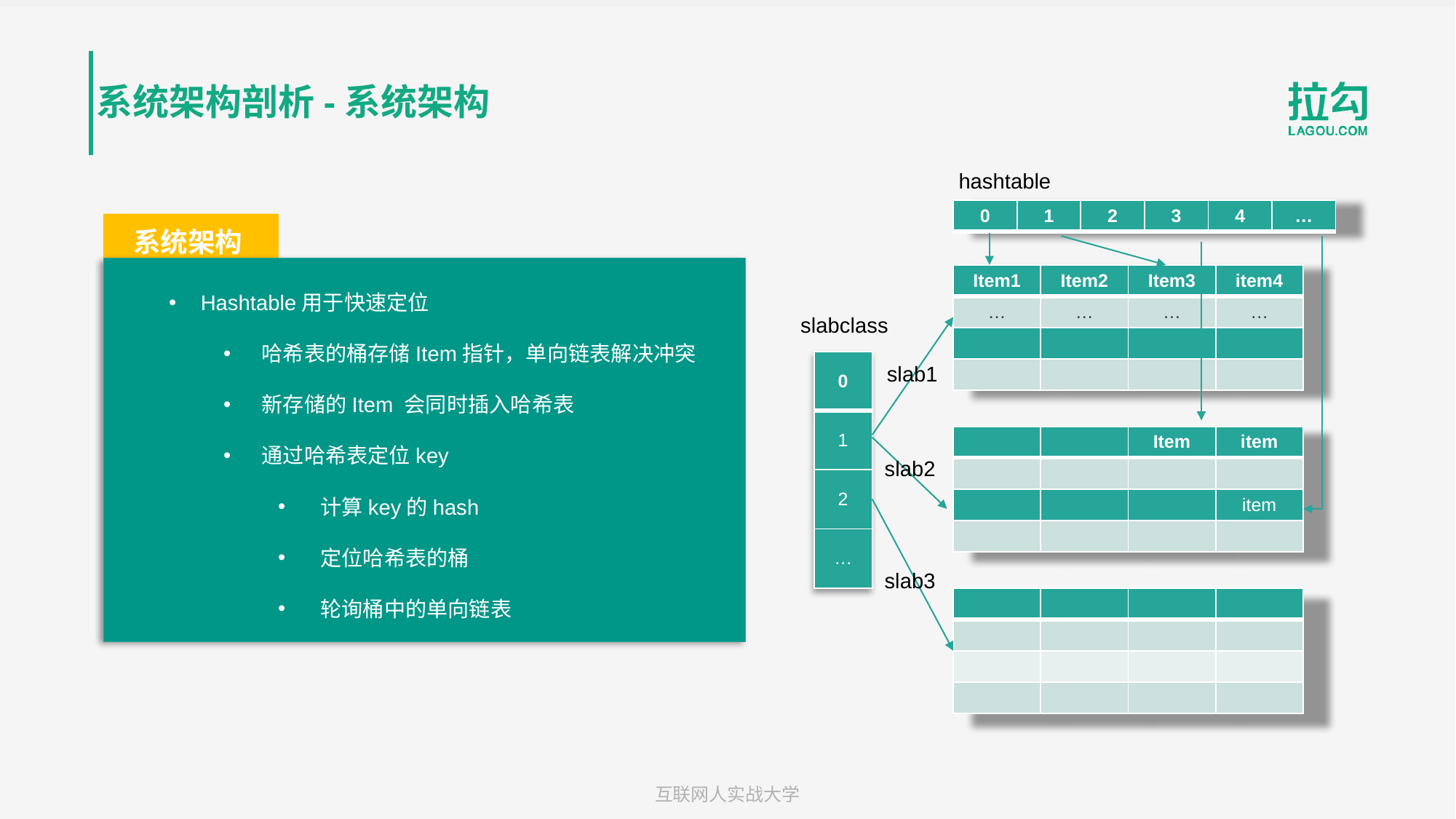

# 系统架构剖析-系统架构
hashtable
| 0 | 1 | 2 | 3 | 4 | … |
| --- | --- | --- | --- | --- | --- |
系统架构

Hashtable用于快速定位
哈希表的桶存储Item指针，单向链表解决冲突
新存储的Item 会同时插入哈希表
通过哈希表定位key
计算key的hash
定位哈希表的桶
轮询桶中的单向链表

| Item1 | Item2 | Item3 | item4 |
| --- | --- | --- | --- |
| … | … | … | … |
|  |  |  |  |
|  |  |  |  |
slabclass
| 0 |
| --- |
| 1 |
| 2 |
| … |
slab1
|  |  | Item | item |
| --- | --- | --- | --- |
|  |  |  |  |
|  |  |  | item |
|  |  |  |  |
slab2
slab3
|  |  |  |  |
| --- | --- | --- | --- |
|  |  |  |  |
|  |  |  |  |
|  |  |  |  |